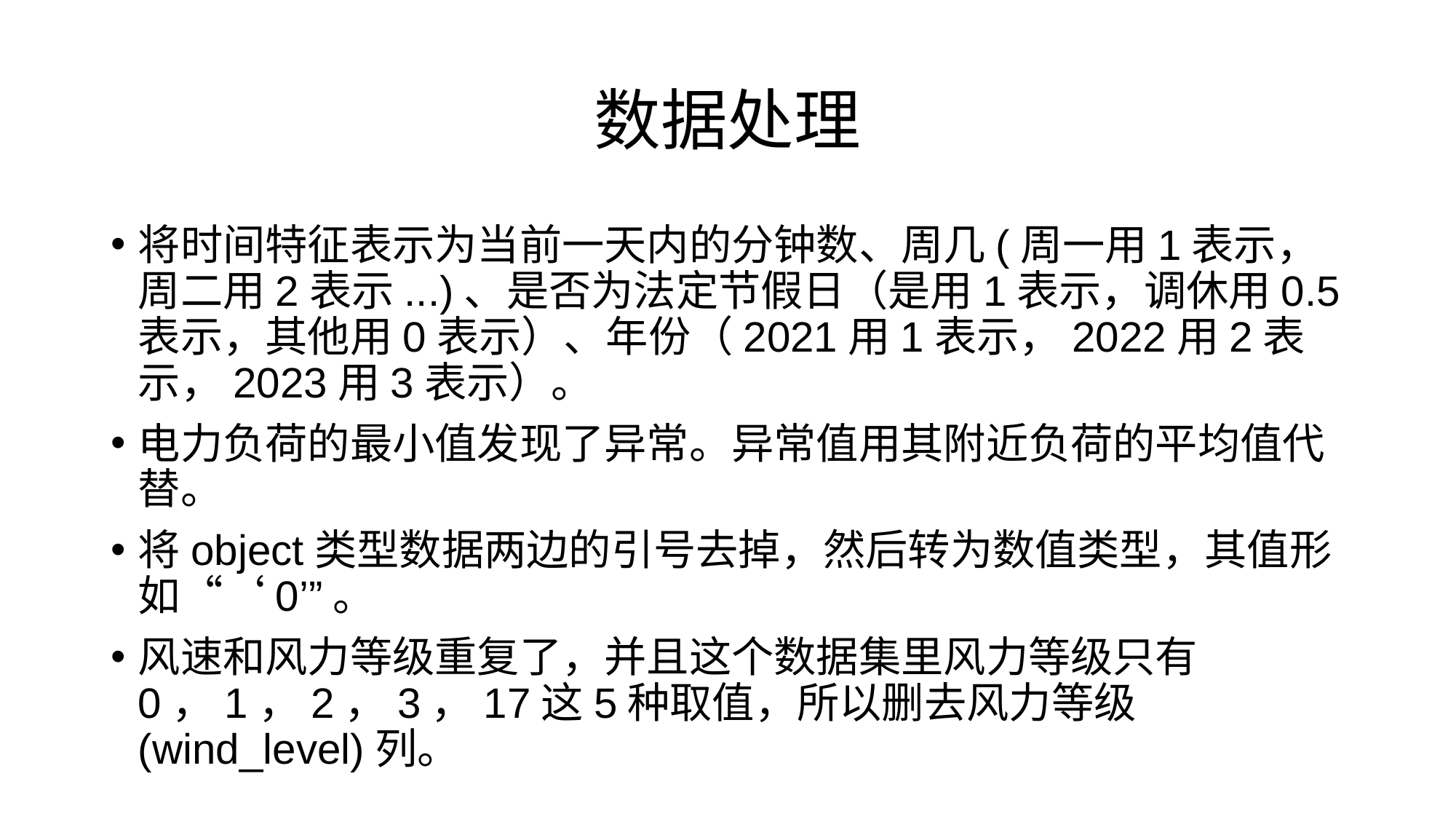

# 数据处理
将时间特征表示为当前一天内的分钟数、周几(周一用1表示，周二用2表示...)、是否为法定节假日（是用1表示，调休用0.5表示，其他用0表示）、年份（2021用1表示，2022用2表示，2023用3表示）。
电力负荷的最小值发现了异常。异常值用其附近负荷的平均值代替。
将object类型数据两边的引号去掉，然后转为数值类型，其值形如“‘0’”。
风速和风力等级重复了，并且这个数据集里风力等级只有0，1，2，3，17这5种取值，所以删去风力等级(wind_level)列。